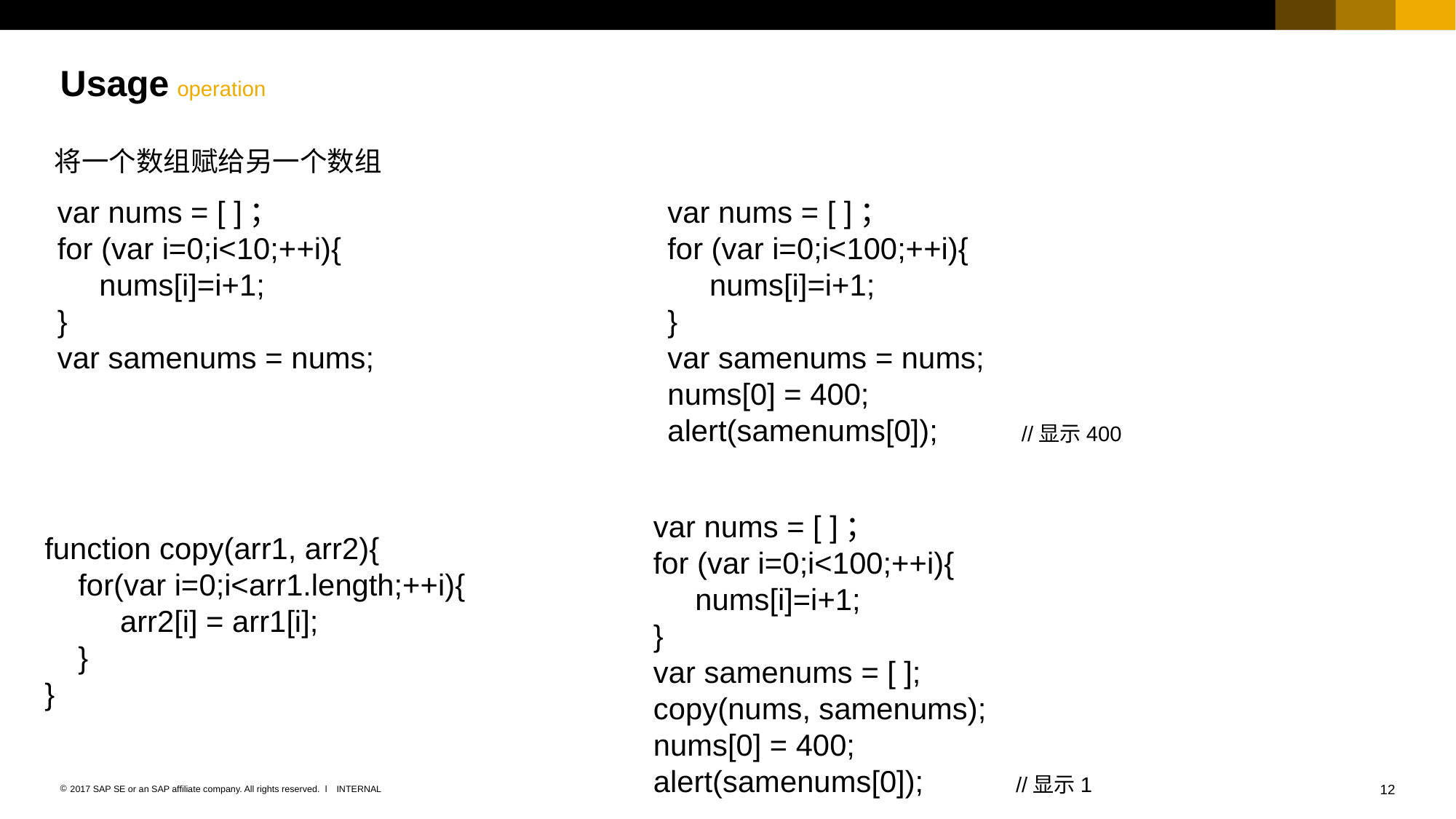

# Usage
operation
将一个数组赋给另一个数组
var nums = [ ]；
for (var i=0;i<10;++i){
     nums[i]=i+1;
}
var samenums = nums;
var nums = [ ]；
for (var i=0;i<100;++i){
     nums[i]=i+1;
}
var samenums = nums;
nums[0] = 400;
alert(samenums[0]);          //显示400
var nums = [ ]；
for (var i=0;i<100;++i){
     nums[i]=i+1;
}
var samenums = [ ];
copy(nums, samenums);
nums[0] = 400;
alert(samenums[0]);           //显示1
function copy(arr1, arr2){
    for(var i=0;i<arr1.length;++i){
         arr2[i] = arr1[i];
    }
}
12